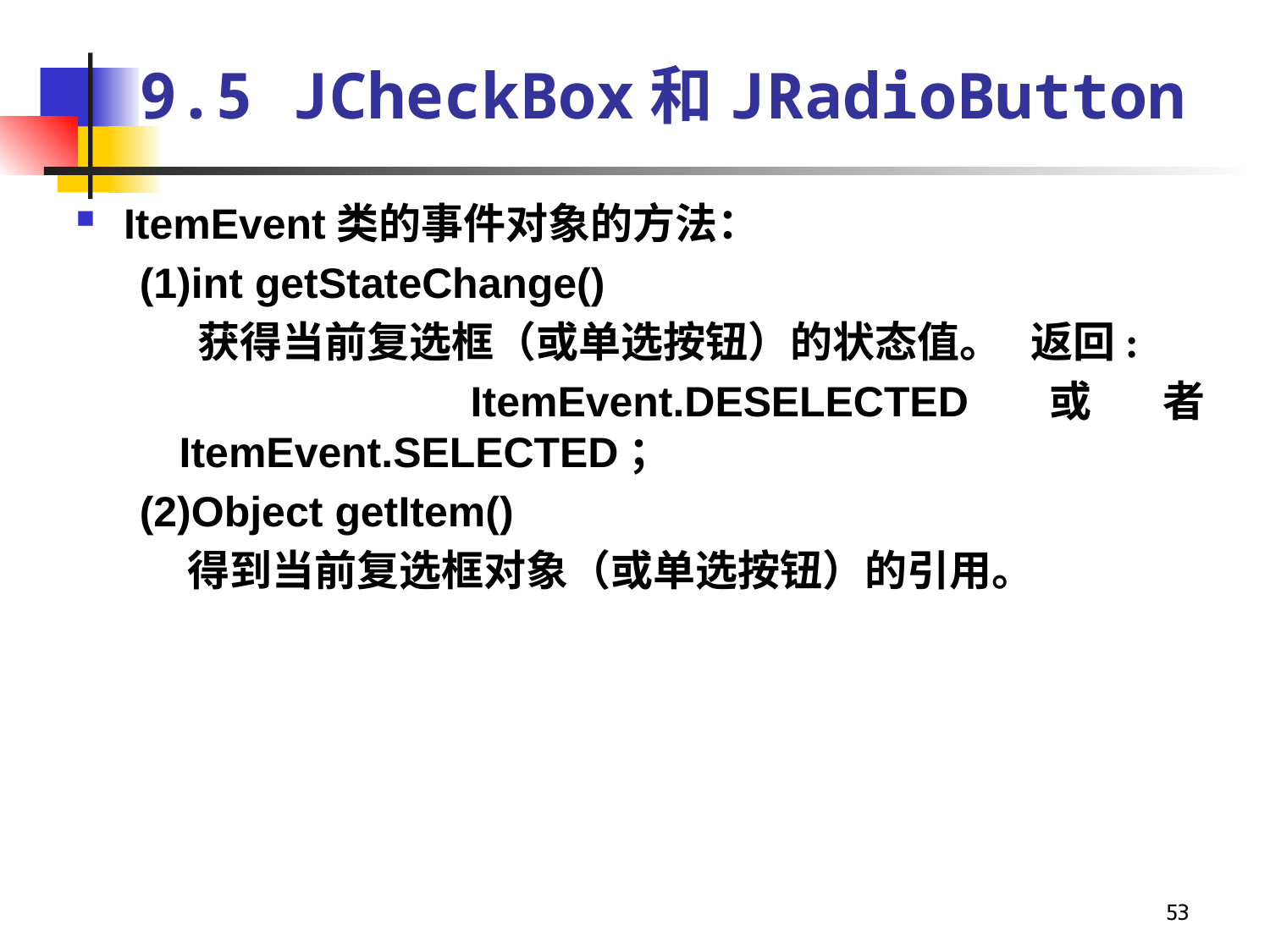

# 9.5 JCheckBox和JRadioButton
ItemEvent类的事件对象的方法：
(1)int getStateChange()
     获得当前复选框（或单选按钮）的状态值。   返回:
    ItemEvent.DESELECTED或者ItemEvent.SELECTED；
(2)Object getItem()
    得到当前复选框对象（或单选按钮）的引用。